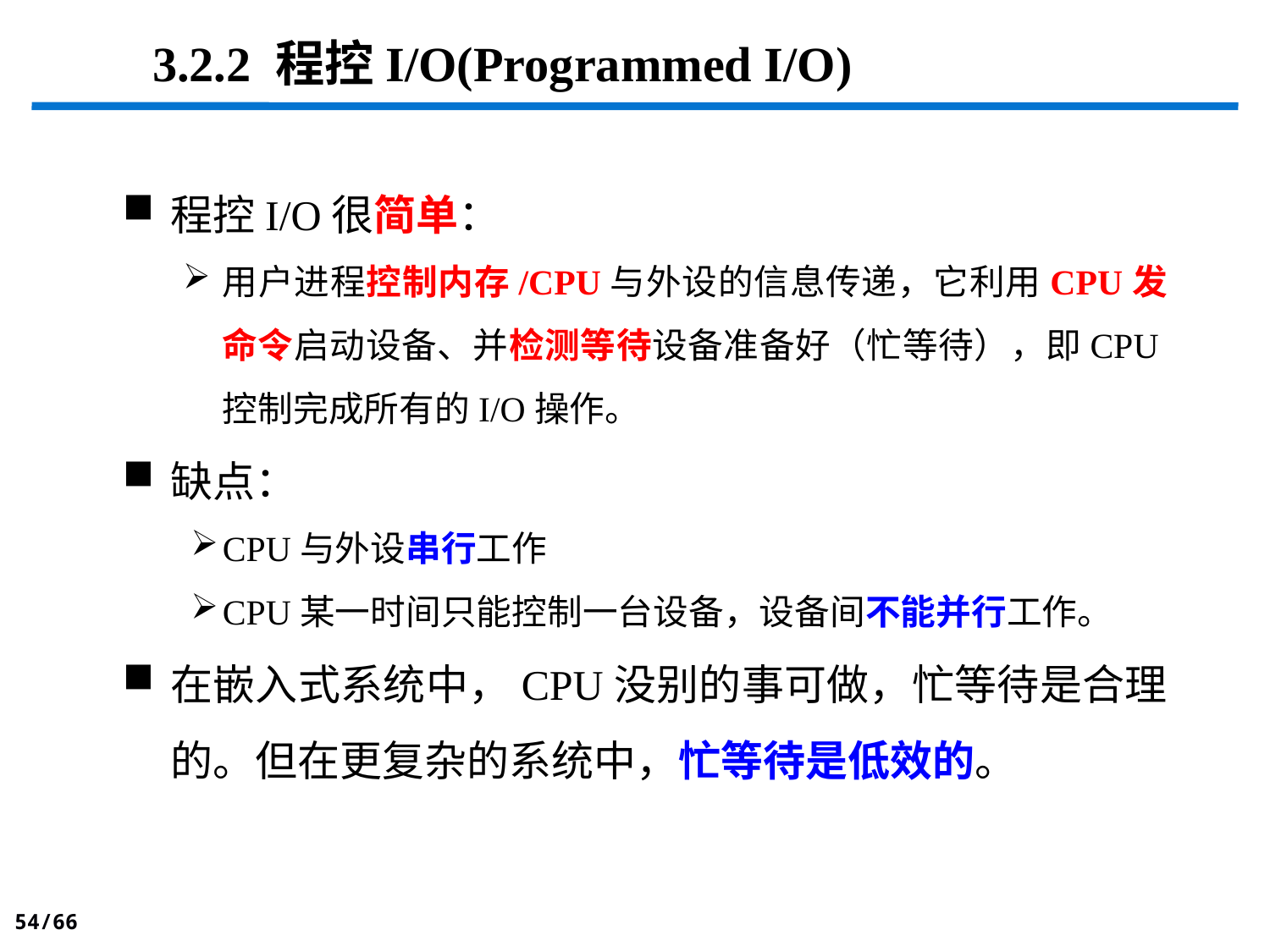

# 3.2.2 程控I/O(Programmed I/O)
程控I/O很简单：
用户进程控制内存/CPU与外设的信息传递，它利用CPU发命令启动设备、并检测等待设备准备好（忙等待），即CPU控制完成所有的I/O操作。
缺点：
CPU与外设串行工作
CPU某一时间只能控制一台设备，设备间不能并行工作。
在嵌入式系统中，CPU没别的事可做，忙等待是合理的。但在更复杂的系统中，忙等待是低效的。